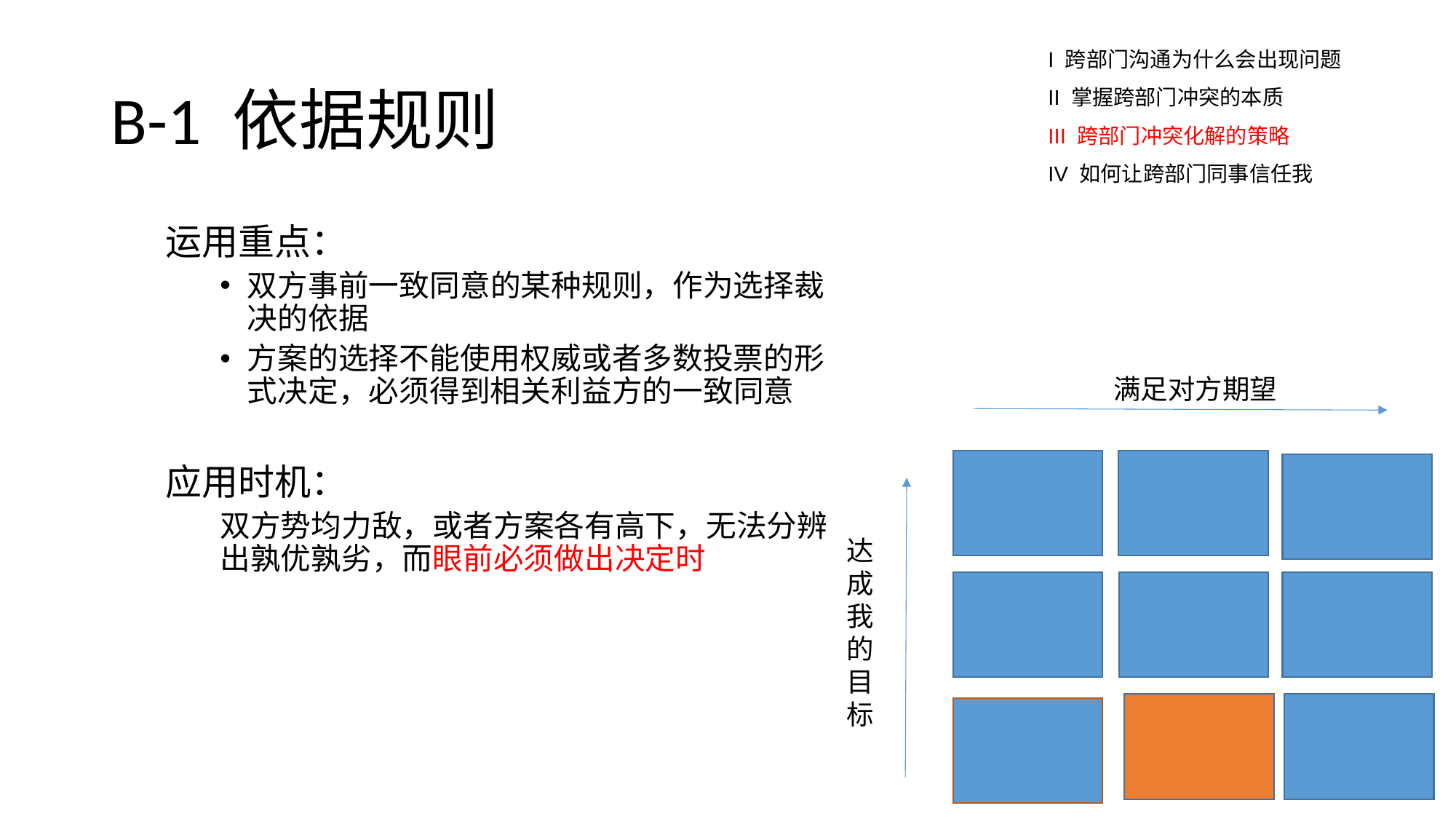

# B-1 依据规则
I 跨部门沟通为什么会出现问题
II 掌握跨部门冲突的本质
III 跨部门冲突化解的策略
IV 如何让跨部门同事信任我
运用重点：
双方事前一致同意的某种规则，作为选择裁决的依据
方案的选择不能使用权威或者多数投票的形式决定，必须得到相关利益方的一致同意

应用时机：
双方势均力敌，或者方案各有高下，无法分辨出孰优孰劣，而眼前必须做出决定时
满足对方期望

达成我的目标